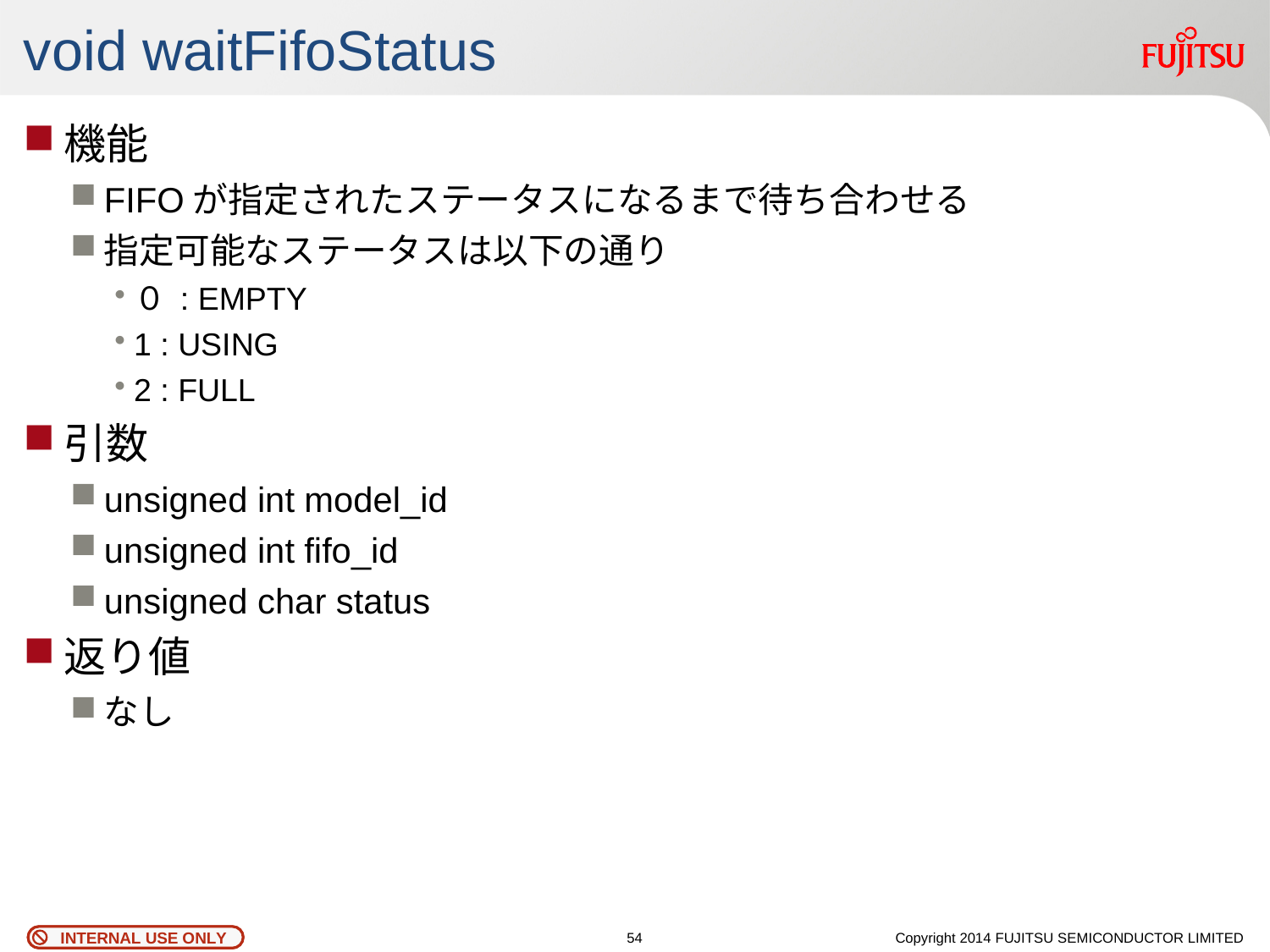

# void waitFifoStatus
機能
FIFOが指定されたステータスになるまで待ち合わせる
指定可能なステータスは以下の通り
０ : EMPTY
1 : USING
2 : FULL
引数
unsigned int model_id
unsigned int fifo_id
unsigned char status
返り値
なし
54
Copyright 2014 FUJITSU SEMICONDUCTOR LIMITED